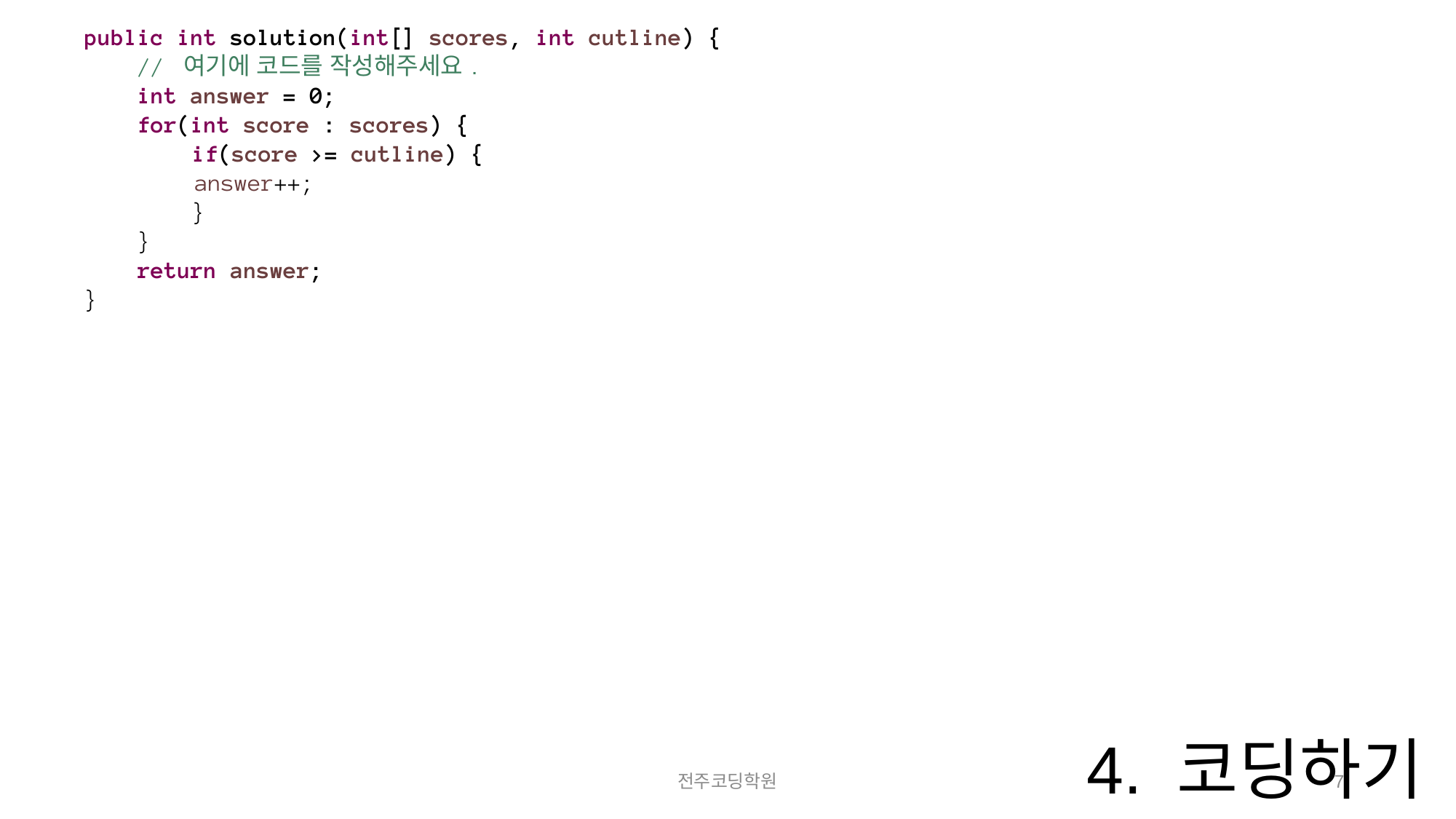

public int solution(int[] scores, int cutline) {
        // 여기에 코드를 작성해주세요.
        int answer = 0;
        for(int score : scores) {
        if(score >= cutline) {
        	answer++;
        }
        }
        return answer;
    }

# 4. 코딩하기
전주코딩학원
7